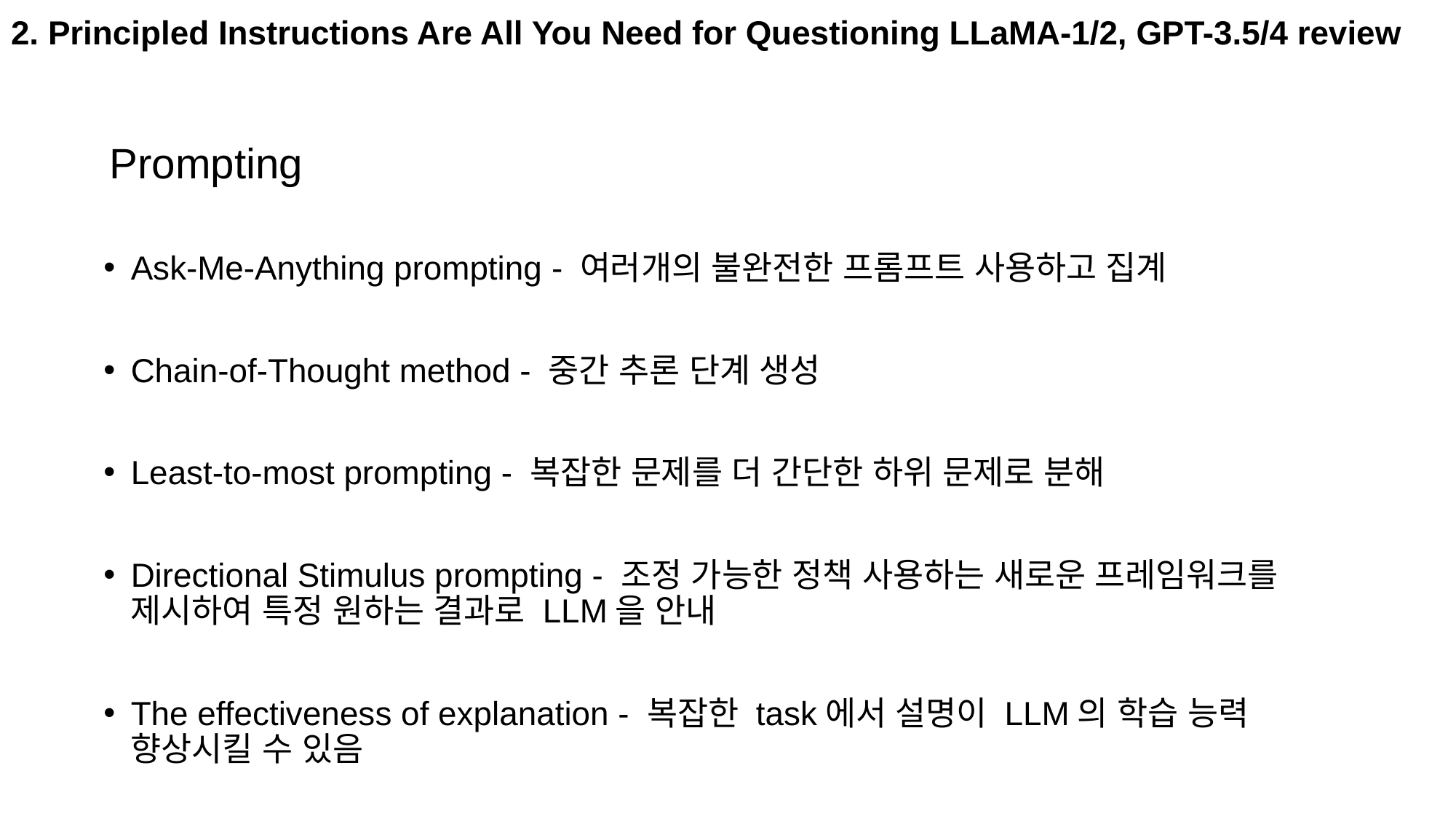

# 2. Principled Instructions Are All You Need for Questioning LLaMA-1/2, GPT-3.5/4 review
Prompting
Ask-Me-Anything prompting - 여러개의 불완전한 프롬프트 사용하고 집계

Chain-of-Thought method - 중간 추론 단계 생성

Least-to-most prompting - 복잡한 문제를 더 간단한 하위 문제로 분해

Directional Stimulus prompting - 조정 가능한 정책 사용하는 새로운 프레임워크를 제시하여 특정 원하는 결과로 LLM을 안내

The effectiveness of explanation - 복잡한 task에서 설명이 LLM의 학습 능력 향상시킬 수 있음